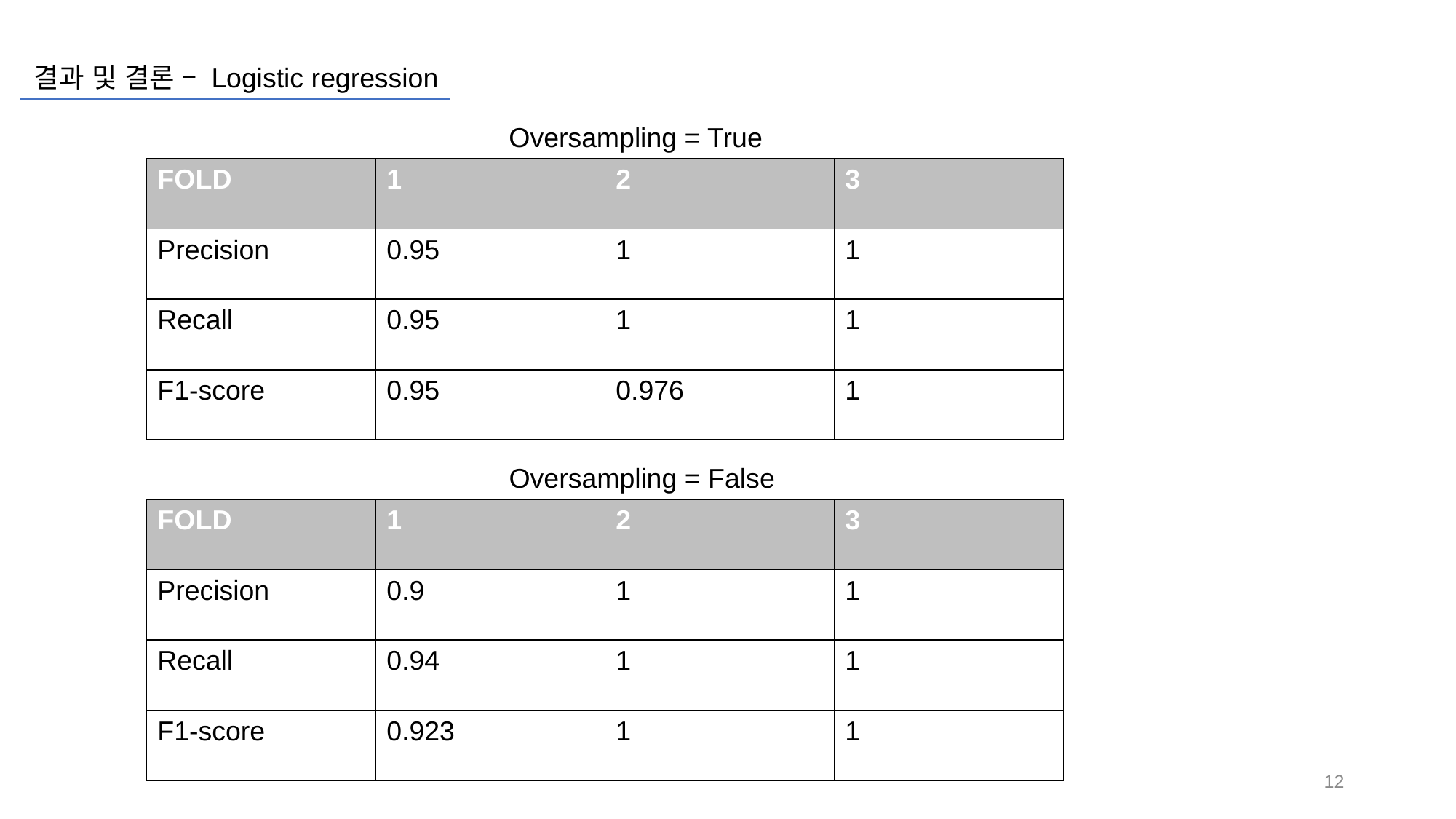

결과 및 결론 – Logistic regression
Oversampling = True
| FOLD | 1 | 2 | 3 |
| --- | --- | --- | --- |
| Precision | 0.95 | 1 | 1 |
| Recall | 0.95 | 1 | 1 |
| F1-score | 0.95 | 0.976 | 1 |
Oversampling = False
| FOLD | 1 | 2 | 3 |
| --- | --- | --- | --- |
| Precision | 0.9 | 1 | 1 |
| Recall | 0.94 | 1 | 1 |
| F1-score | 0.923 | 1 | 1 |
12